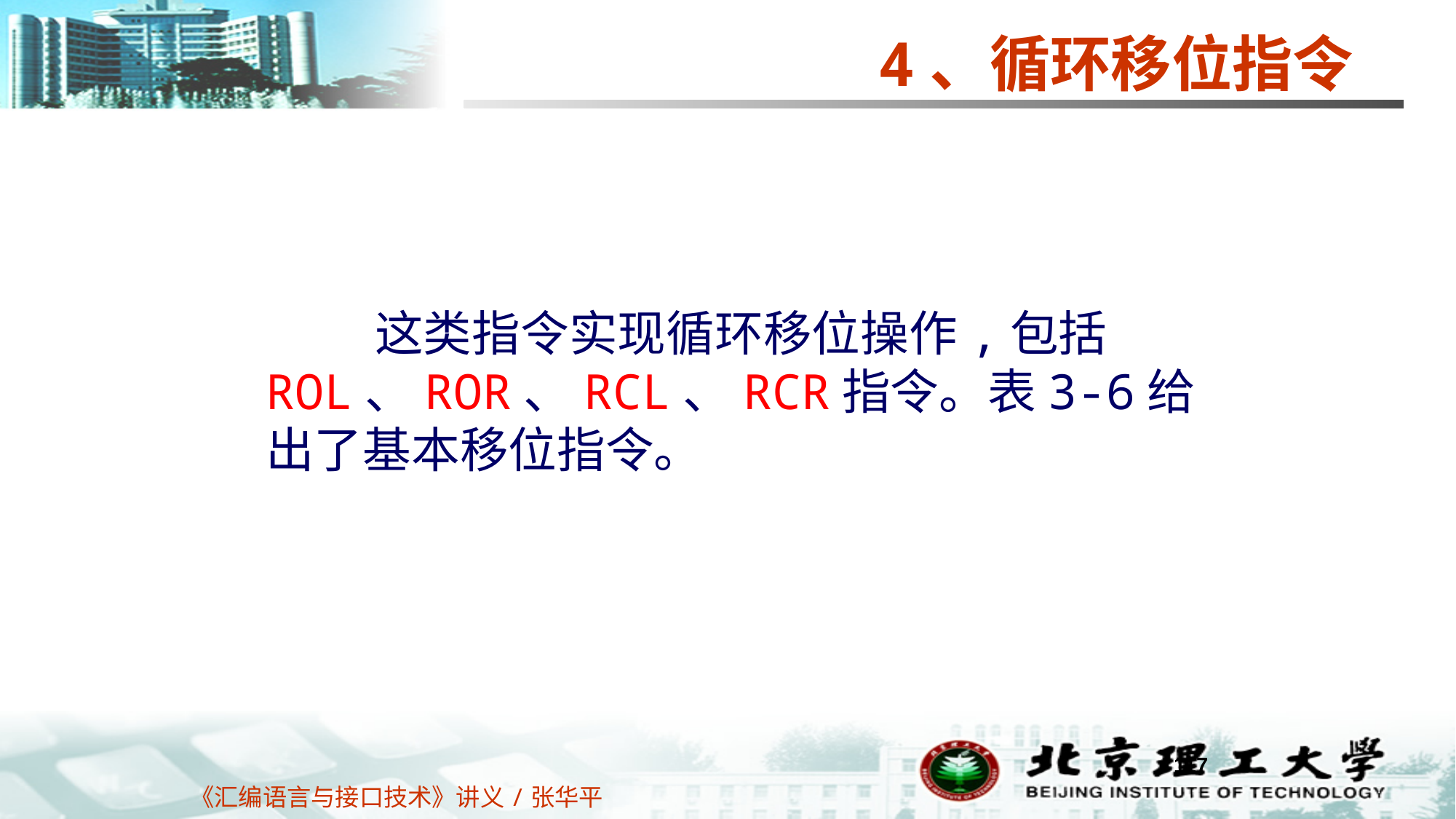

4、循环移位指令
	这类指令实现循环移位操作,包括ROL、ROR、RCL、RCR指令。表3-6给出了基本移位指令。
117